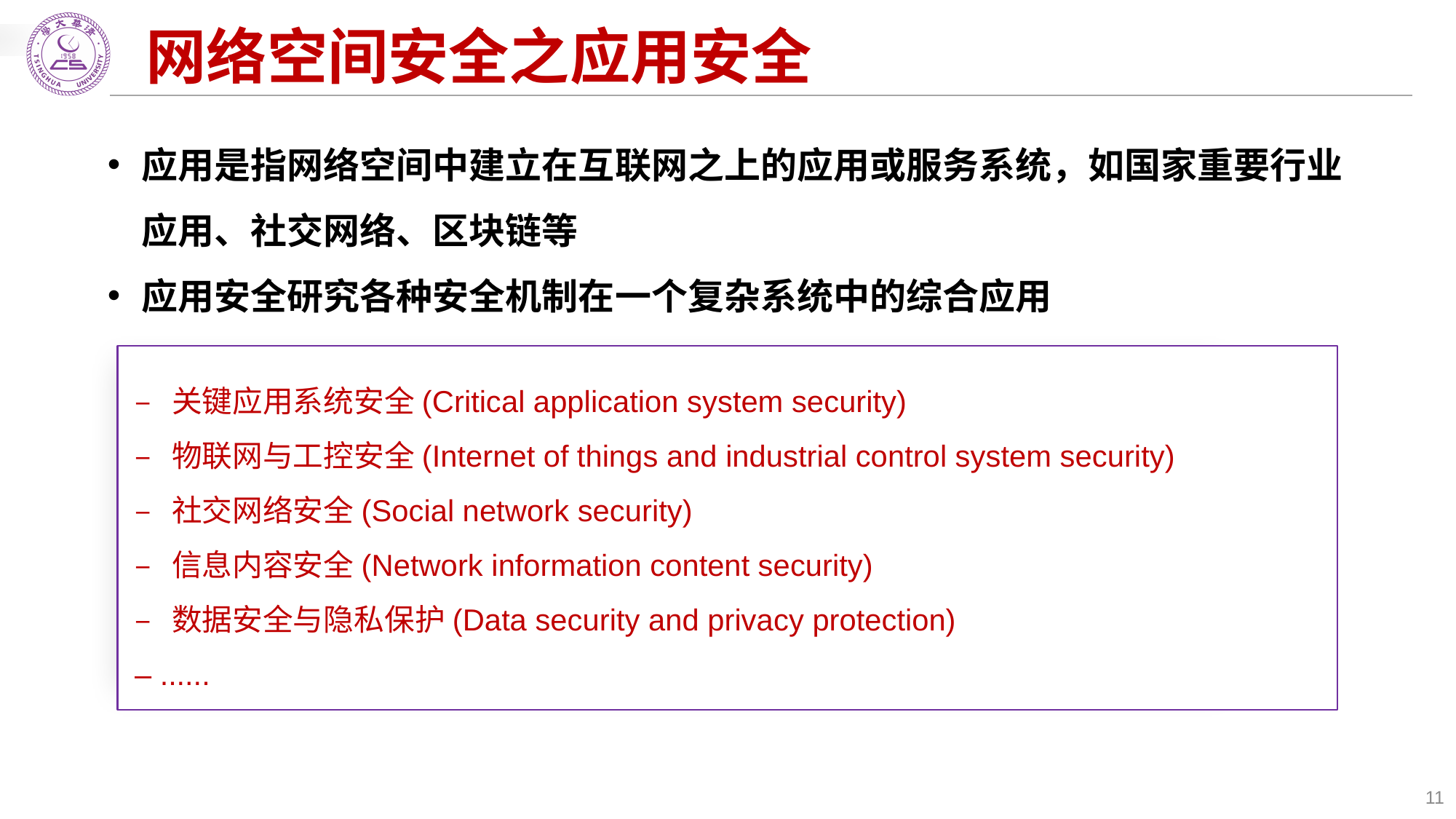

# 网络空间安全之应用安全
应用是指网络空间中建立在互联网之上的应用或服务系统，如国家重要行业应用、社交网络、区块链等
应用安全研究各种安全机制在一个复杂系统中的综合应用
–  关键应用系统安全(Critical application system security)
–  物联网与工控安全(Internet of things and industrial control system security)
–  社交网络安全(Social network security)
–  信息内容安全(Network information content security)
–  数据安全与隐私保护(Data security and privacy protection)
– ......
11